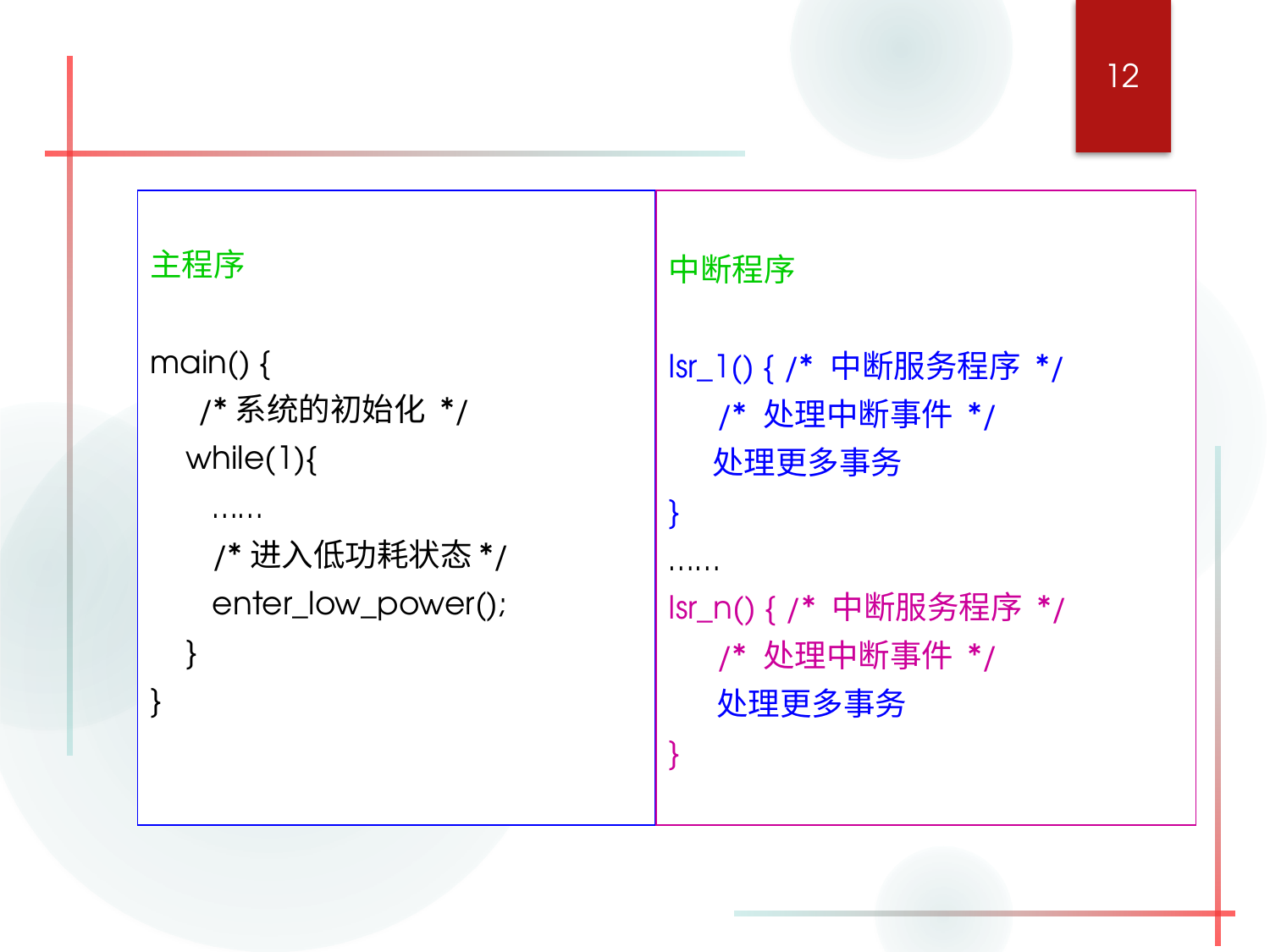

12
#

主程序

main() {
	/*系统的初始化 */
    while(1){
       ……
       /*进入低功耗状态*/
       enter_low_power();
    }
}

中断程序

Isr_1() { /* 中断服务程序 */
	/* 处理中断事件 */
     处理更多事务
}
……
Isr_n() { /* 中断服务程序 */
	/* 处理中断事件 */
	处理更多事务
}